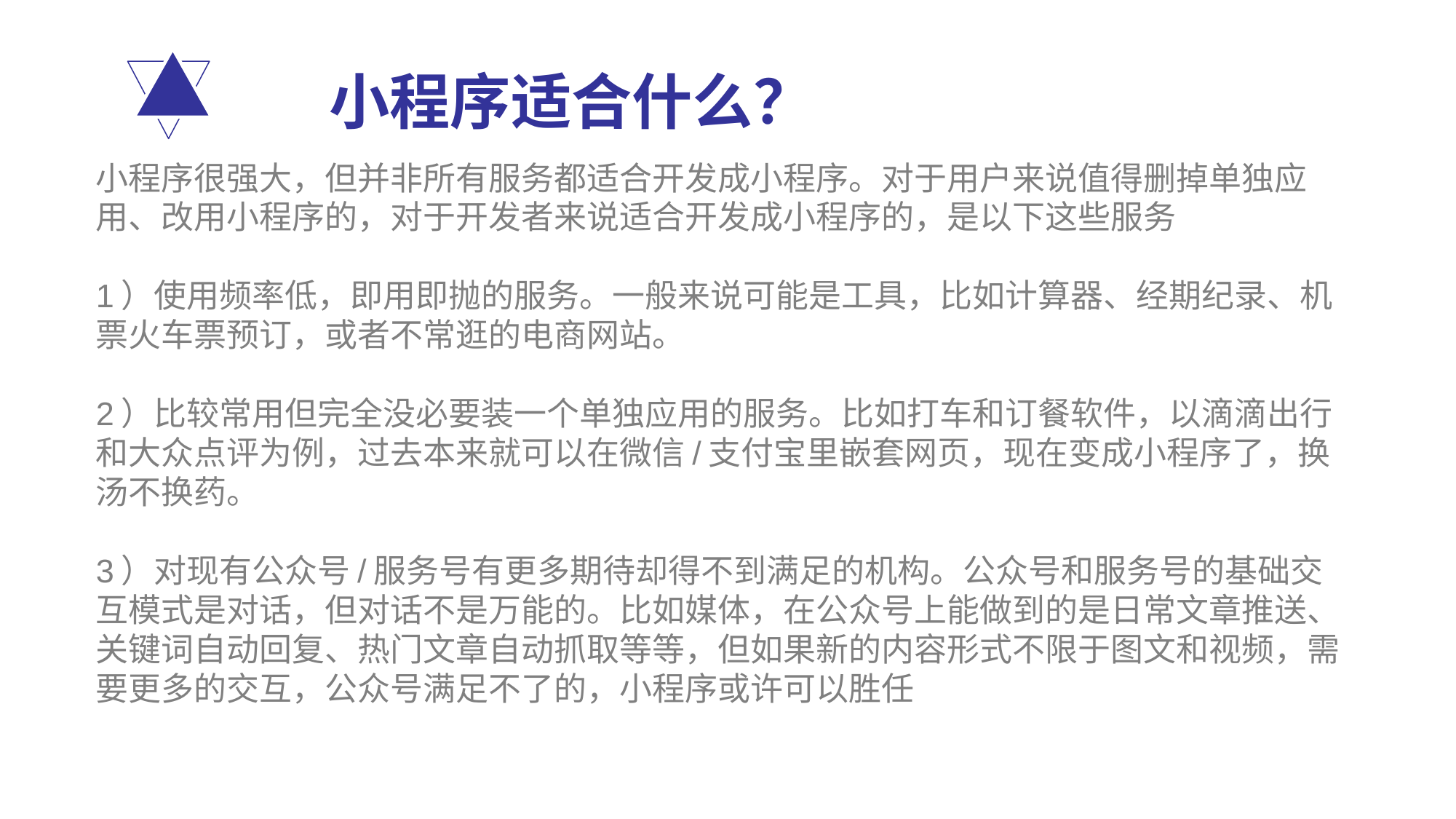

# 小程序适合什么？
小程序很强大，但并非所有服务都适合开发成小程序。对于用户来说值得删掉单独应用、改用小程序的，对于开发者来说适合开发成小程序的，是以下这些服务

1）使用频率低，即用即抛的服务。一般来说可能是工具，比如计算器、经期纪录、机票火车票预订，或者不常逛的电商网站。

2）比较常用但完全没必要装一个单独应用的服务。比如打车和订餐软件，以滴滴出行和大众点评为例，过去本来就可以在微信/支付宝里嵌套网页，现在变成小程序了，换汤不换药。

3）对现有公众号/服务号有更多期待却得不到满足的机构。公众号和服务号的基础交互模式是对话，但对话不是万能的。比如媒体，在公众号上能做到的是日常文章推送、关键词自动回复、热门文章自动抓取等等，但如果新的内容形式不限于图文和视频，需要更多的交互，公众号满足不了的，小程序或许可以胜任